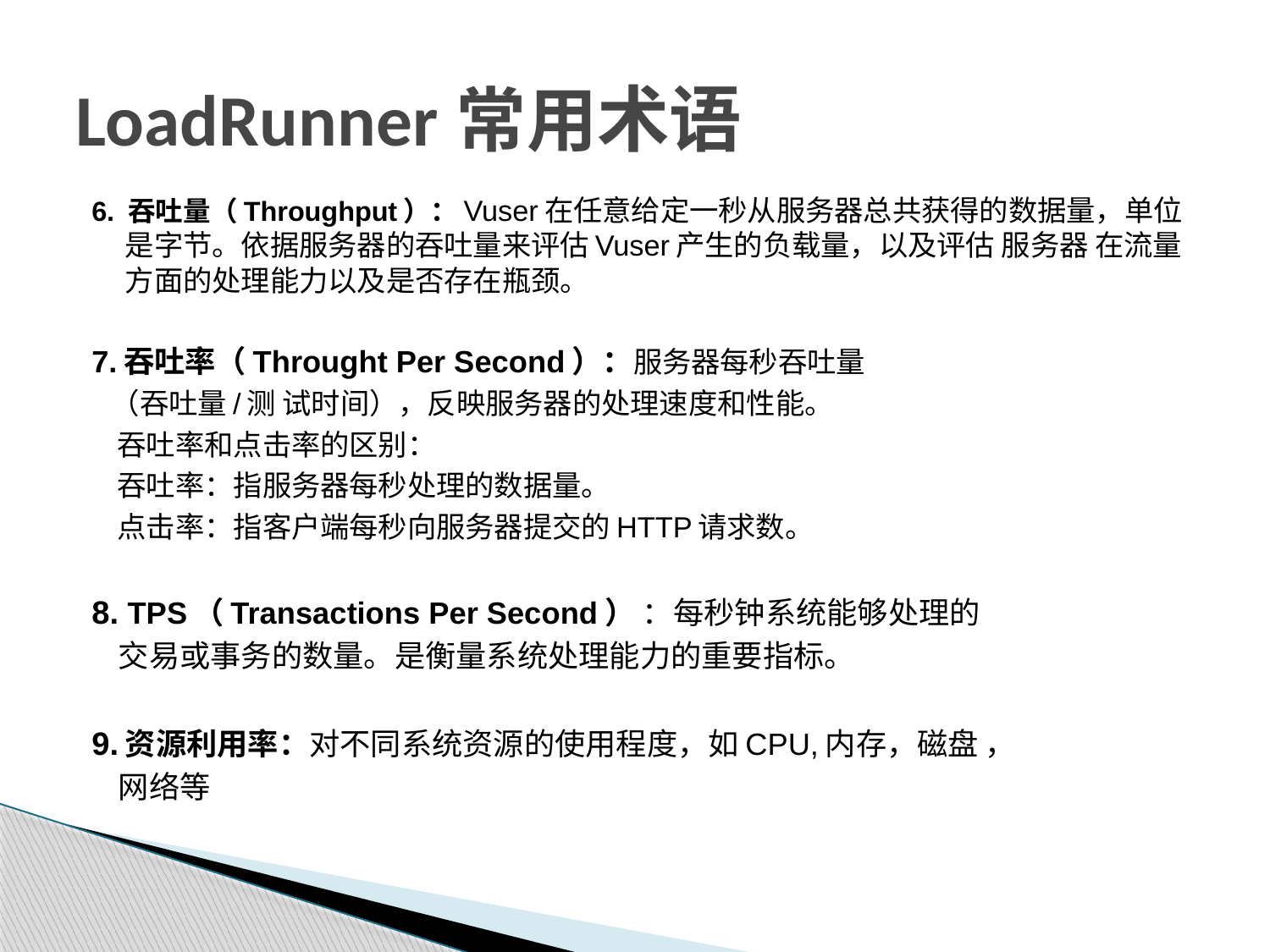

# LoadRunner常用术语
6. 吞吐量（Throughput）：Vuser在任意给定一秒从服务器总共获得的数据量，单位是字节。依据服务器的吞吐量来评估Vuser产生的负载量，以及评估 服务器 在流量方面的处理能力以及是否存在瓶颈。

7.吞吐率（Throught Per Second）：服务器每秒吞吐量
  （吞吐量/测 试时间），反映服务器的处理速度和性能。
   吞吐率和点击率的区别：
   吞吐率：指服务器每秒处理的数据量。
   点击率：指客户端每秒向服务器提交的HTTP请求数。

8. TPS（Transactions Per Second） ：每秒钟系统能够处理的
   交易或事务的数量。是衡量系统处理能力的重要指标。

9.资源利用率：对不同系统资源的使用程度，如CPU,内存，磁盘 ，
   网络等